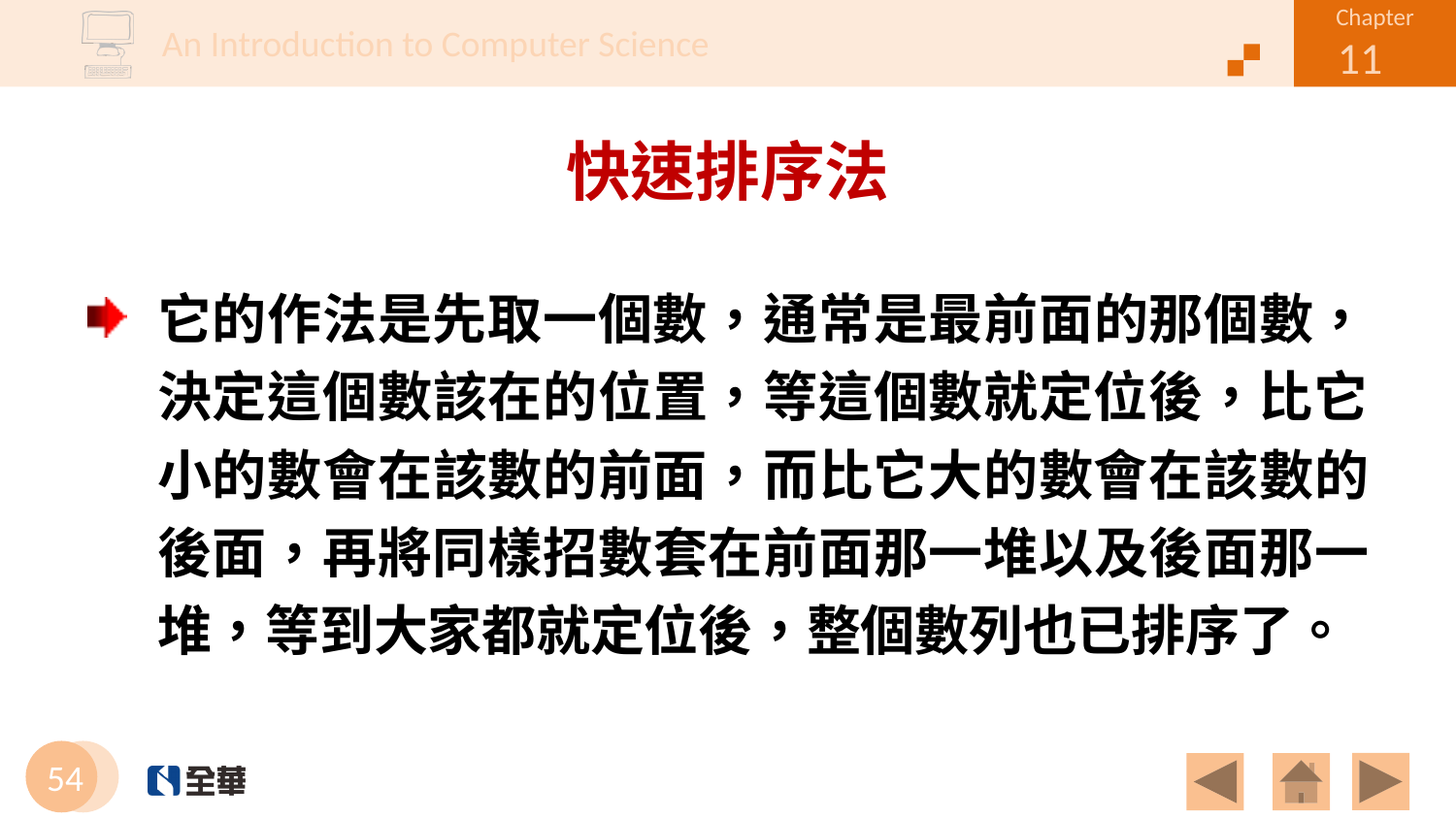

# 快速排序法
它的作法是先取一個數，通常是最前面的那個數，決定這個數該在的位置，等這個數就定位後，比它小的數會在該數的前面，而比它大的數會在該數的後面，再將同樣招數套在前面那一堆以及後面那一堆，等到大家都就定位後，整個數列也已排序了。